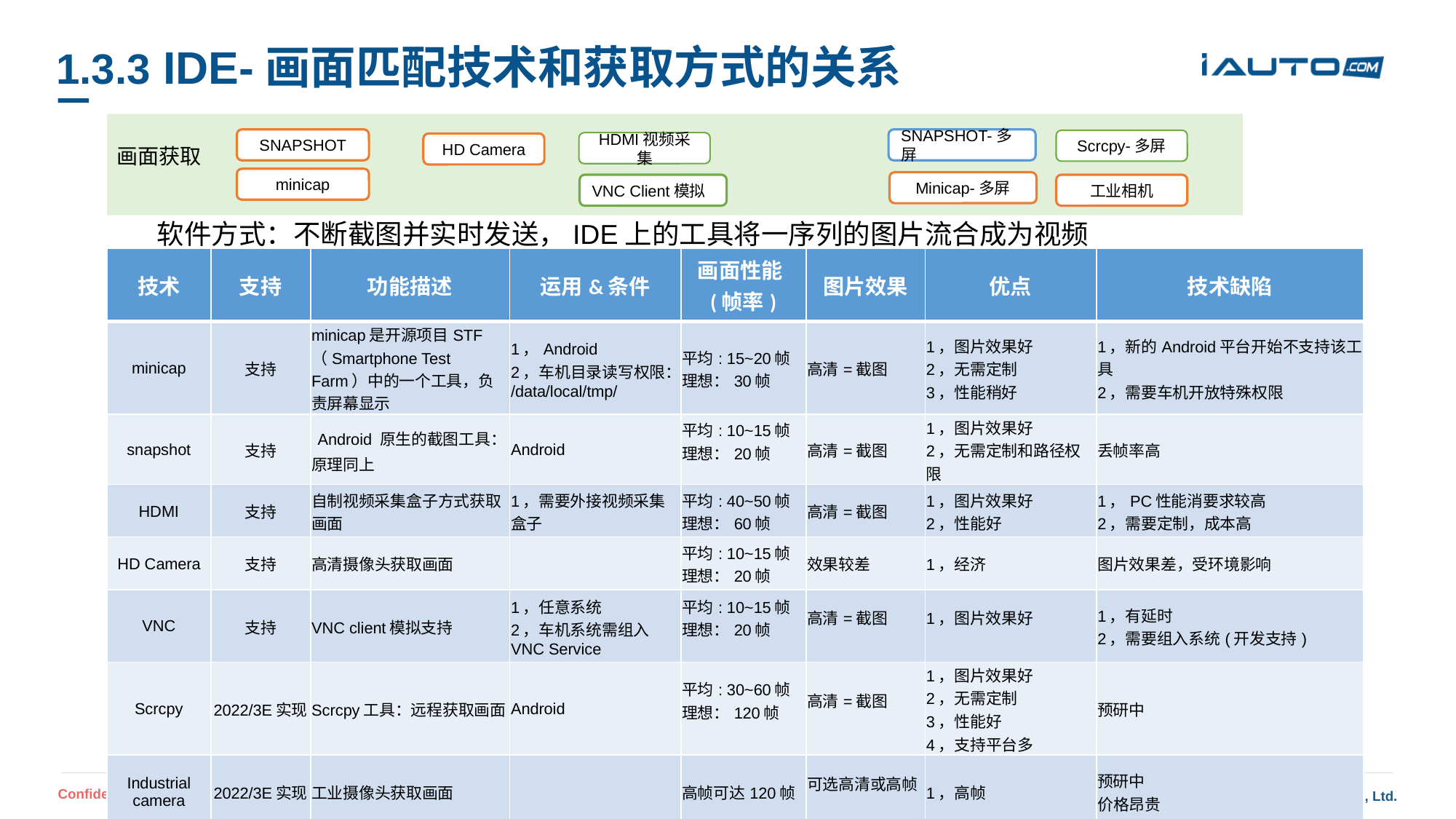

# 1.3.3 IDE-画面匹配技术和获取方式的关系

SNAPSHOT
SNAPSHOT-多屏
Scrcpy-多屏
HDMI视频采集
HD Camera
画面获取
minicap
Minicap-多屏
VNC Client模拟
工业相机
软件方式：不断截图并实时发送，IDE上的工具将一序列的图片流合成为视频
| 技术 | 支持 | 功能描述 | 运用&条件 | 画面性能(帧率) | 图片效果 | 优点 | 技术缺陷 |
| --- | --- | --- | --- | --- | --- | --- | --- |
| minicap | 支持 | minicap是开源项目STF（Smartphone Test Farm）中的一个工具，负责屏幕显示 | 1，Android 2，车机目录读写权限：/data/local/tmp/ | 平均: 15~20帧 理想：30帧 | 高清=截图 | 1，图片效果好 2，无需定制 3，性能稍好 | 1，新的Android平台开始不支持该工具 2，需要车机开放特殊权限 |
| snapshot | 支持 | Android 原生的截图工具：原理同上 | Android | 平均: 10~15帧 理想：20帧 | 高清=截图 | 1，图片效果好 2，无需定制和路径权限 | 丢帧率高 |
| HDMI | 支持 | 自制视频采集盒子方式获取画面 | 1，需要外接视频采集盒子 | 平均: 40~50帧 理想：60帧 | 高清=截图 | 1，图片效果好 2，性能好 | 1，PC性能消要求较高 2，需要定制，成本高 |
| HD Camera | 支持 | 高清摄像头获取画面 |  | 平均: 10~15帧 理想：20帧 | 效果较差 | 1，经济 | 图片效果差，受环境影响 |
| VNC | 支持 | VNC client模拟支持 | 1，任意系统 2，车机系统需组入VNC Service | 平均: 10~15帧 理想：20帧 | 高清=截图 | 1，图片效果好 | 1，有延时 2，需要组入系统(开发支持) |
| Scrcpy | 2022/3E实现 | Scrcpy工具：远程获取画面 | Android | 平均: 30~60帧 理想：120帧 | 高清=截图 | 1，图片效果好 2，无需定制 3，性能好 4，支持平台多 | 预研中 |
| Industrial camera | 2022/3E实现 | 工业摄像头获取画面 |  | 高帧可达120帧 | 可选高清或高帧 | 1，高帧 | 预研中 价格昂贵 |